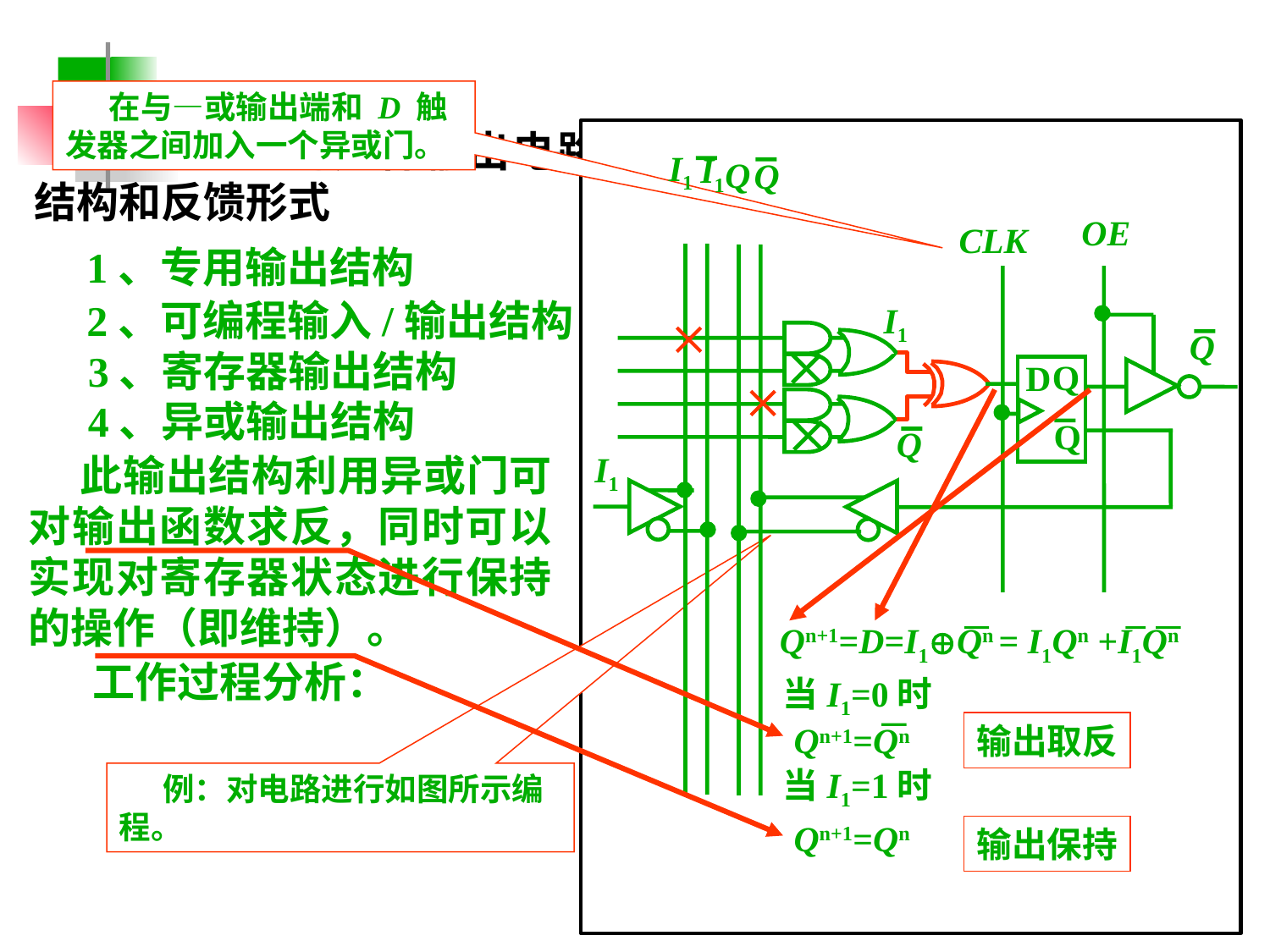

在与—或输出端和 D 触发器之间加入一个异或门。
    二、PAL的几种输出电路结构和反馈形式

I1
I1
Q
Q

OE
CLK
    1、专用输出结构

    2、可编程输入/输出结构
I1

×

Q

×

    3、寄存器输出结构
Q
D

×

    4、异或输出结构

×

Q

Q

    此输出结构利用异或门可对输出函数求反，同时可以实现对寄存器状态进行保持的操作（即维持）。
I1

Qn+1=D=I1⊕Qn = I1Qn +I1Qn

    工作过程分析：

当I1=0时
# 例：异或输出结构取反和保持过程
输出取反
Qn+1=Qn

     例：对电路进行如图所示编程。
当I1=1时
输出保持
Qn+1=Qn